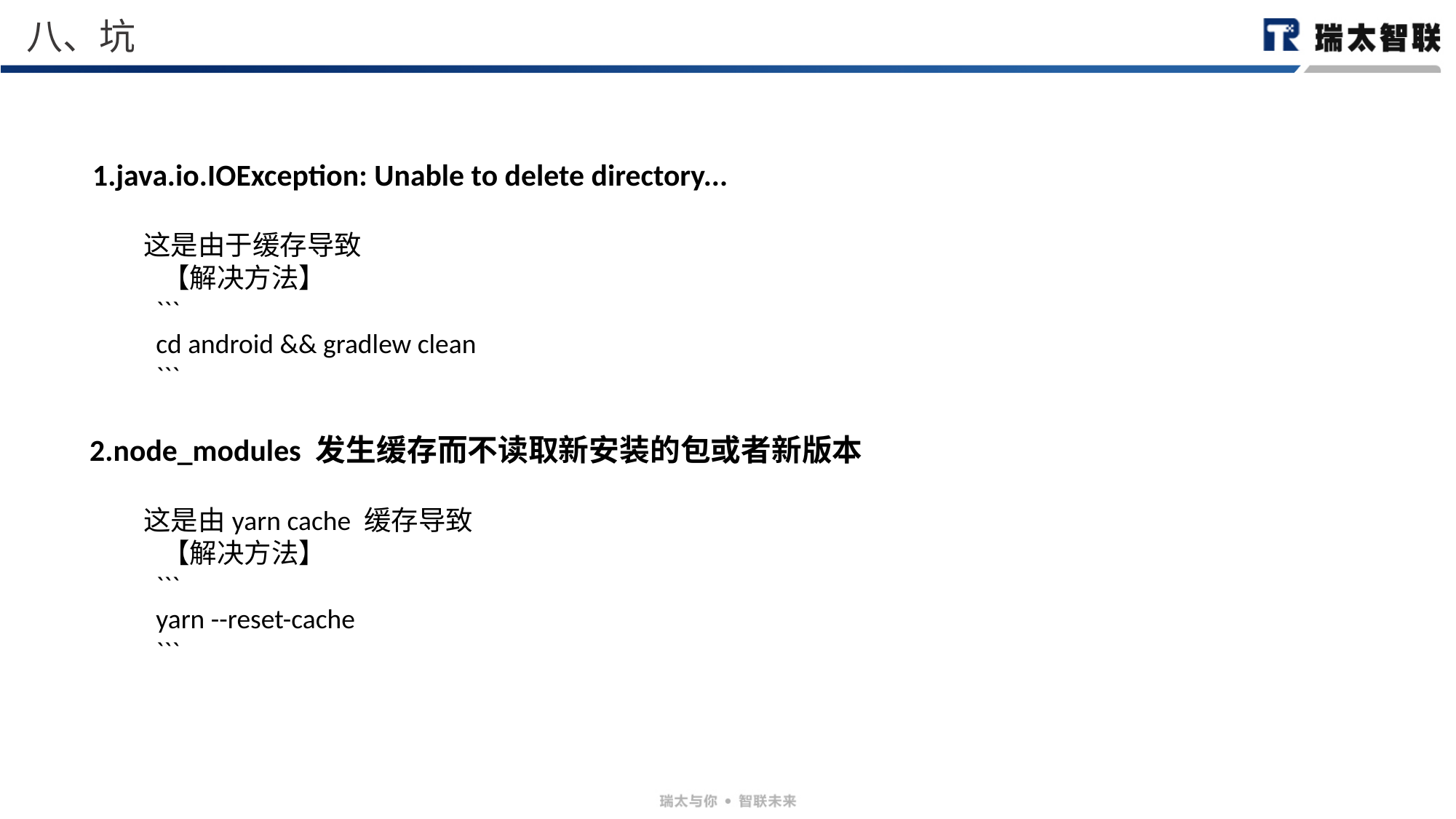

八、坑
1.java.io.IOException: Unable to delete directory...
这是由于缓存导致
  【解决方法】
  ```
  cd android && gradlew clean
  ```
2.node_modules 发生缓存而不读取新安装的包或者新版本
这是由yarn cache 缓存导致
  【解决方法】
  ```
  yarn --reset-cache
  ```